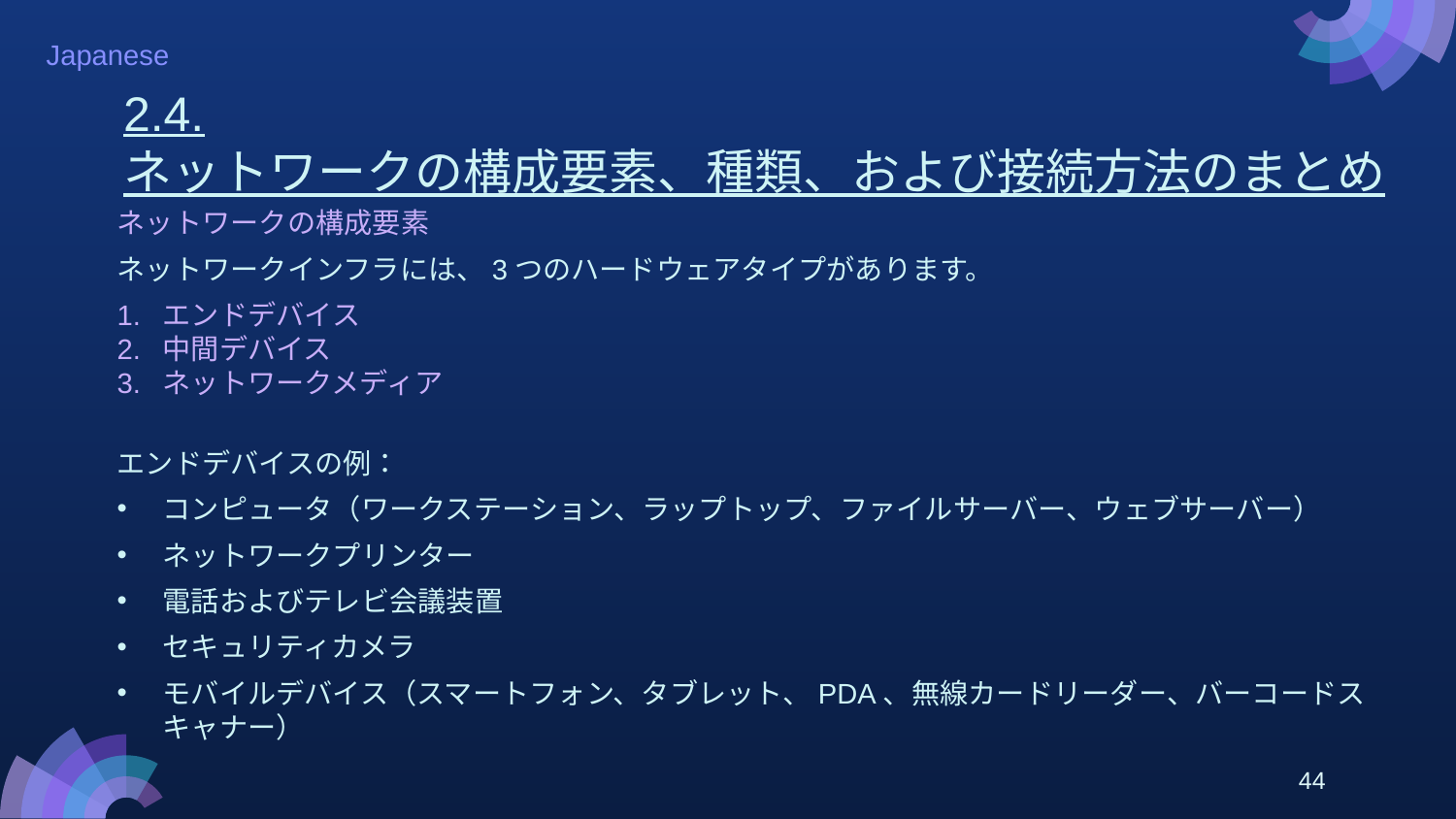

# 2.4.ネットワークの構成要素、種類、および接続方法のまとめ
ネットワークの構成要素
ネットワークインフラには、3つのハードウェアタイプがあります。
エンドデバイス
中間デバイス
ネットワークメディア

エンドデバイスの例：
コンピュータ（ワークステーション、ラップトップ、ファイルサーバー、ウェブサーバー）
ネットワークプリンター
電話およびテレビ会議装置
セキュリティカメラ
モバイルデバイス（スマートフォン、タブレット、PDA、無線カードリーダー、バーコードスキャナー）

44